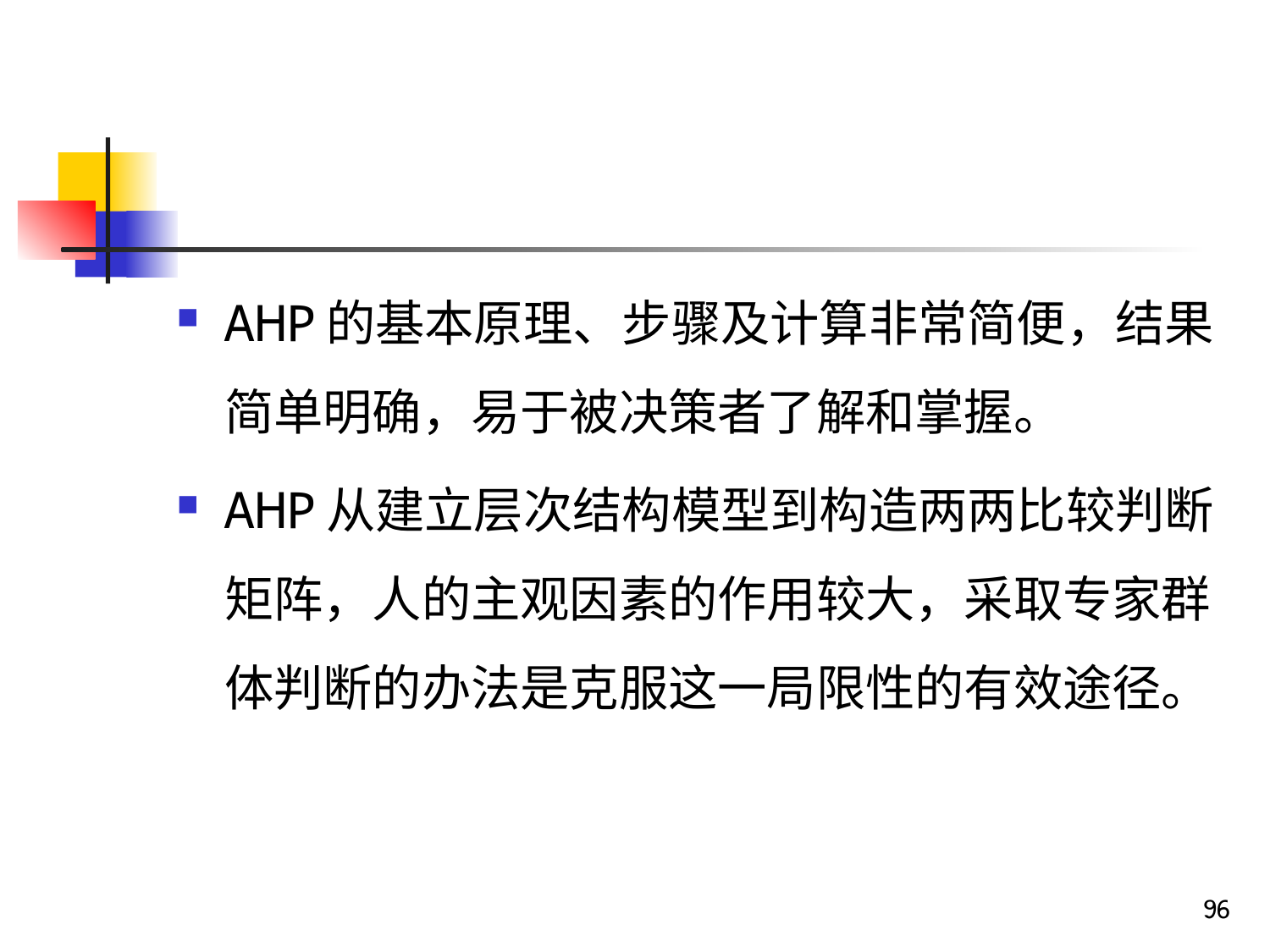

#
AHP的基本原理、步骤及计算非常简便，结果简单明确，易于被决策者了解和掌握。
AHP从建立层次结构模型到构造两两比较判断矩阵，人的主观因素的作用较大，采取专家群体判断的办法是克服这一局限性的有效途径。
96